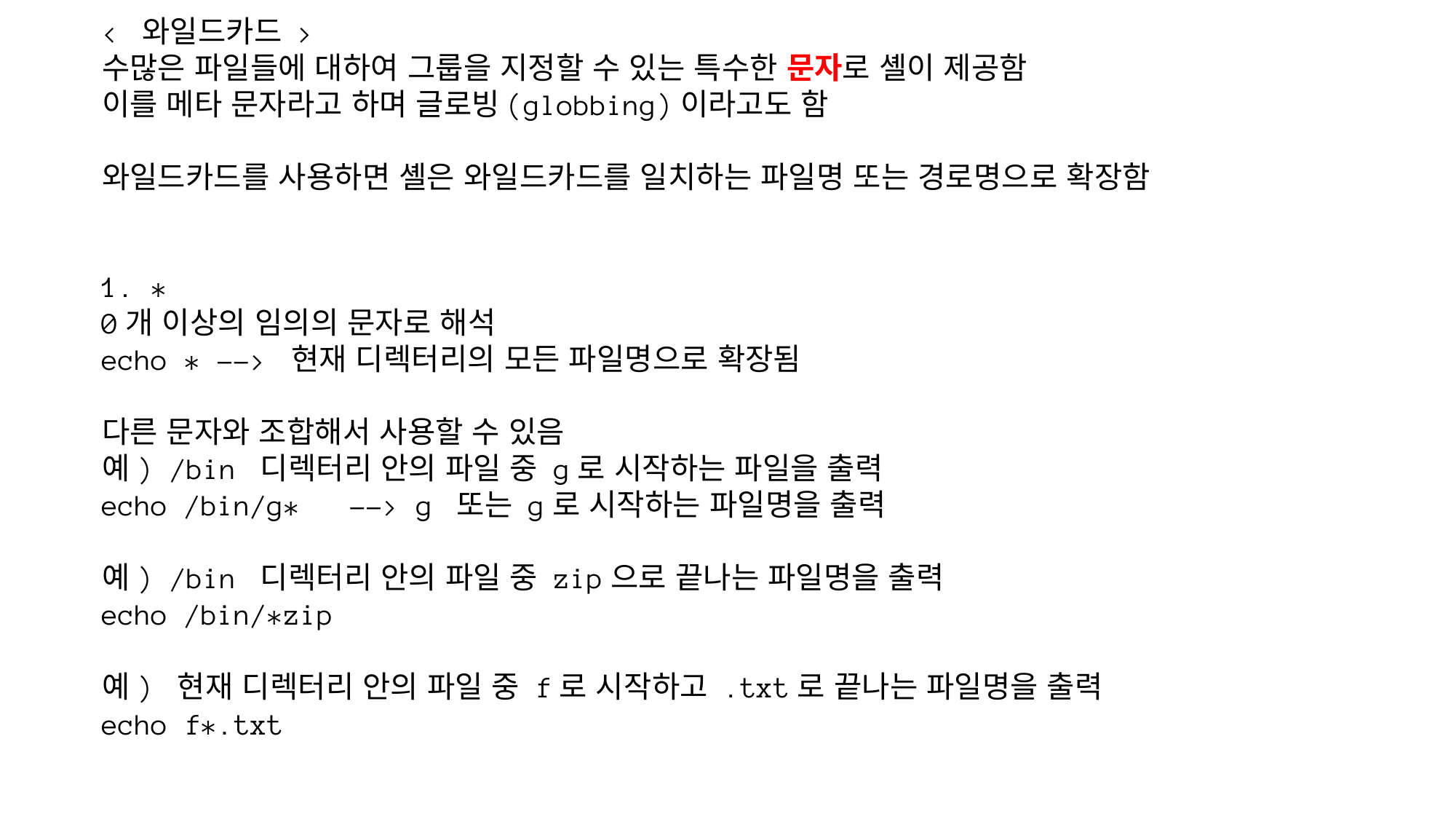

< 와일드카드 >
수많은 파일들에 대하여 그룹을 지정할 수 있는 특수한 문자로 셸이 제공함
이를 메타 문자라고 하며 글로빙(globbing)이라고도 함

와일드카드를 사용하면 셸은 와일드카드를 일치하는 파일명 또는 경로명으로 확장함

1. *
0개 이상의 임의의 문자로 해석
echo * --> 현재 디렉터리의 모든 파일명으로 확장됨

다른 문자와 조합해서 사용할 수 있음
예) /bin 디렉터리 안의 파일 중 g로 시작하는 파일을 출력
echo /bin/g*   --> g 또는 g로 시작하는 파일명을 출력

예) /bin 디렉터리 안의 파일 중 zip으로 끝나는 파일명을 출력
echo /bin/*zip

예) 현재 디렉터리 안의 파일 중 f로 시작하고 .txt로 끝나는 파일명을 출력
echo f*.txt